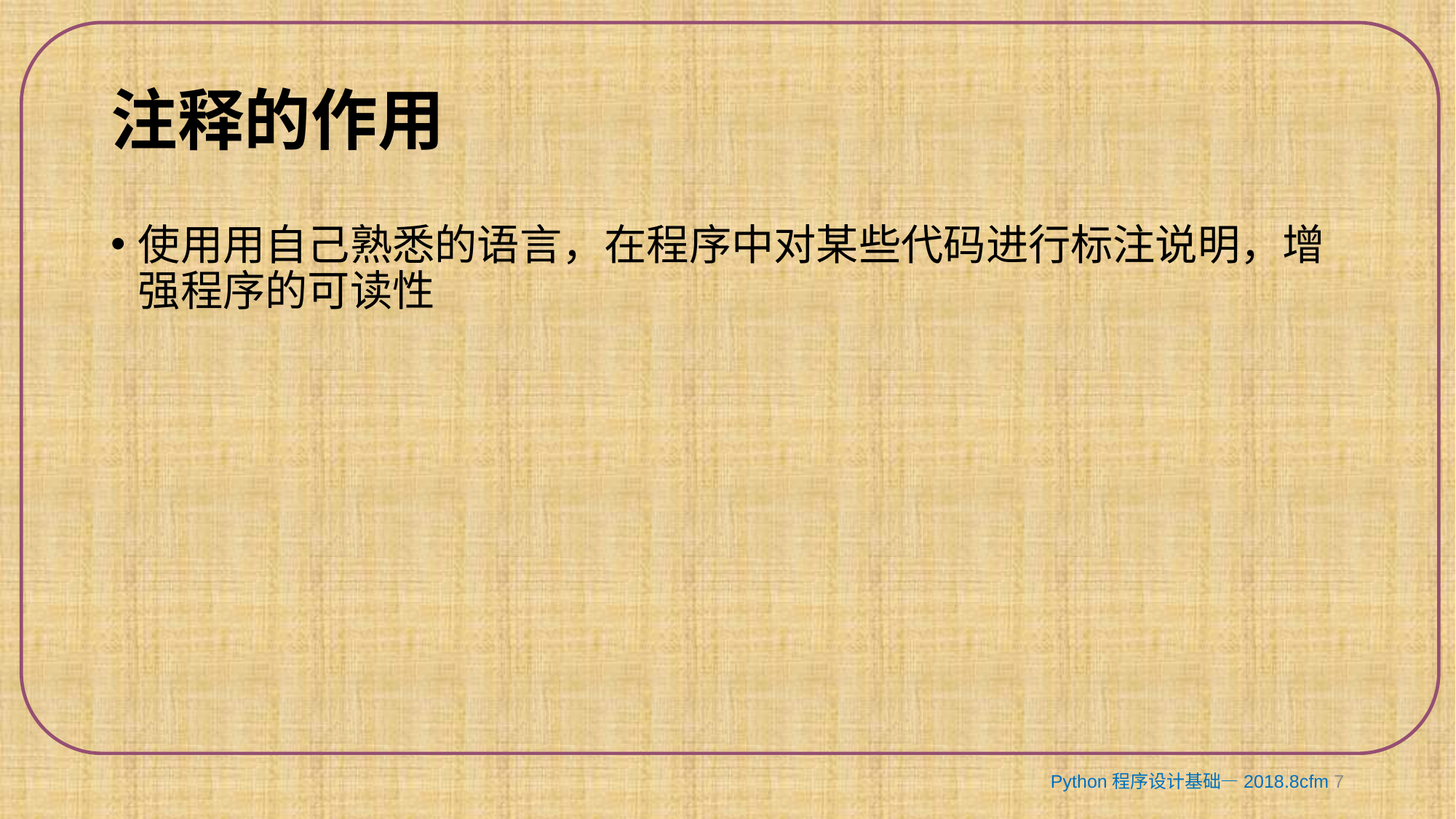

# 注释的作用
使用用自己熟悉的语言，在程序中对某些代码进行标注说明，增强程序的可读性

Python程序设计基础—2018.8cfm 7